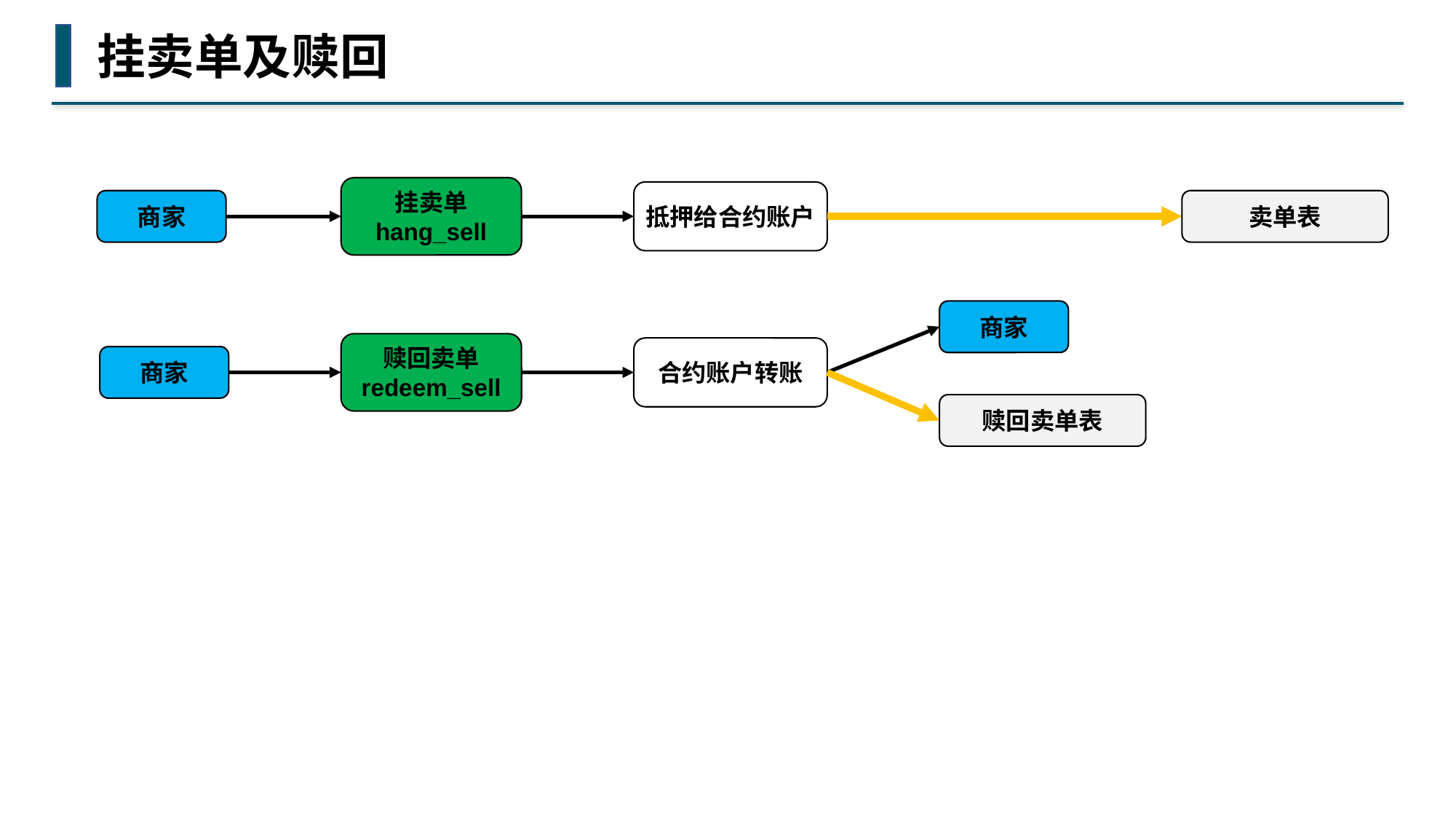

挂卖单及赎回

挂卖单
hang_sell
抵押给合约账户
商家
卖单表
商家
赎回卖单
redeem_sell
合约账户转账
商家
赎回卖单表